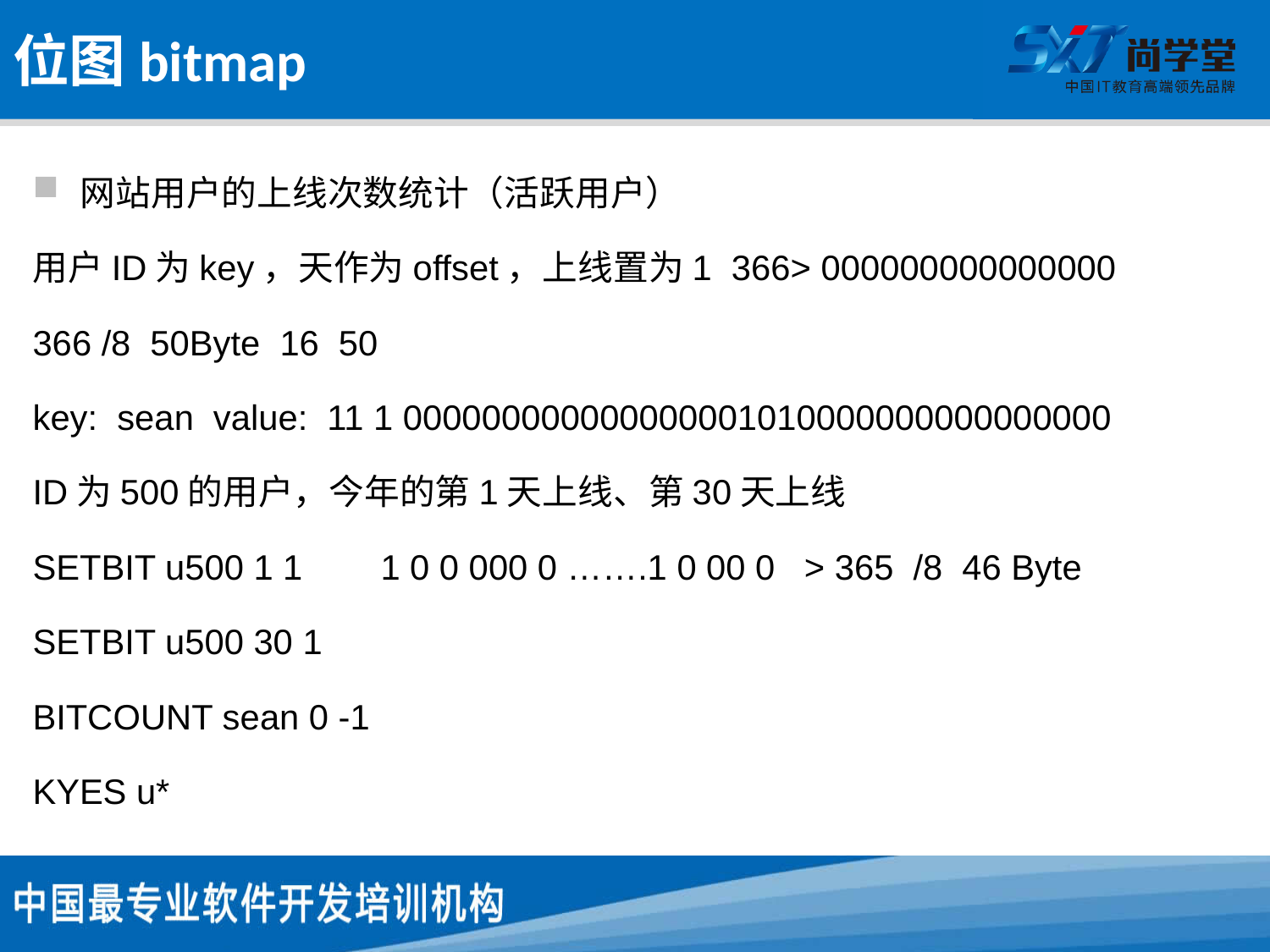

# 位图bitmap
网站用户的上线次数统计（活跃用户）
用户ID为key，天作为offset，上线置为1  366> 000000000000000
366 /8  50Byte  16  50
key:  sean  value:  11 1 000000000000000001010000000000000000
ID为500的用户，今年的第1天上线、第30天上线
SETBIT u500 1 1        1 0 0 000 0 …….1 0 00 0   > 365  /8  46 Byte
SETBIT u500 30 1
BITCOUNT sean 0 -1
KYES u*